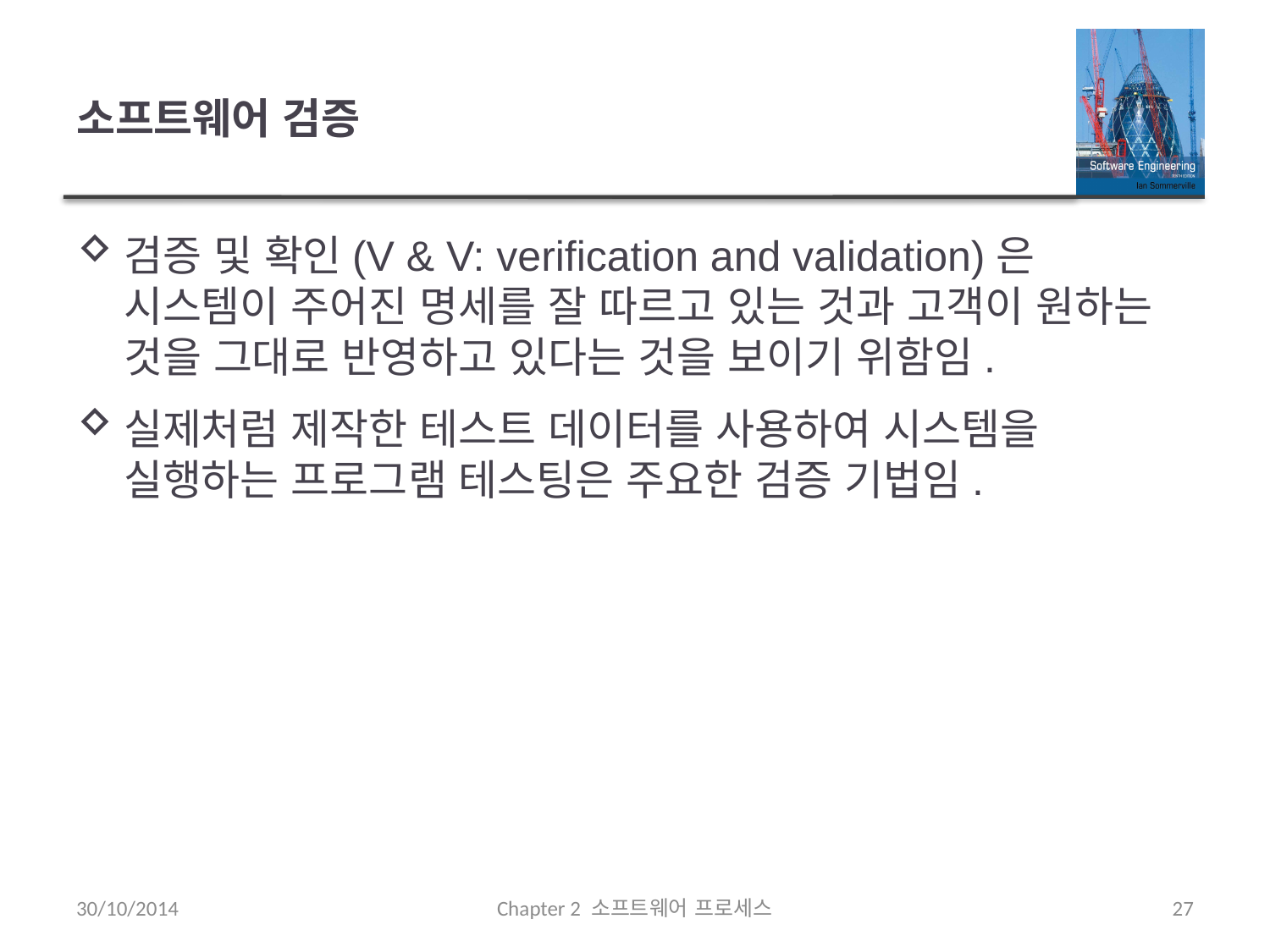

# 소프트웨어 검증
검증 및 확인(V & V: verification and validation)은 시스템이 주어진 명세를 잘 따르고 있는 것과 고객이 원하는 것을 그대로 반영하고 있다는 것을 보이기 위함임.
실제처럼 제작한 테스트 데이터를 사용하여 시스템을 실행하는 프로그램 테스팅은 주요한 검증 기법임.
30/10/2014
Chapter 2 소프트웨어 프로세스
27